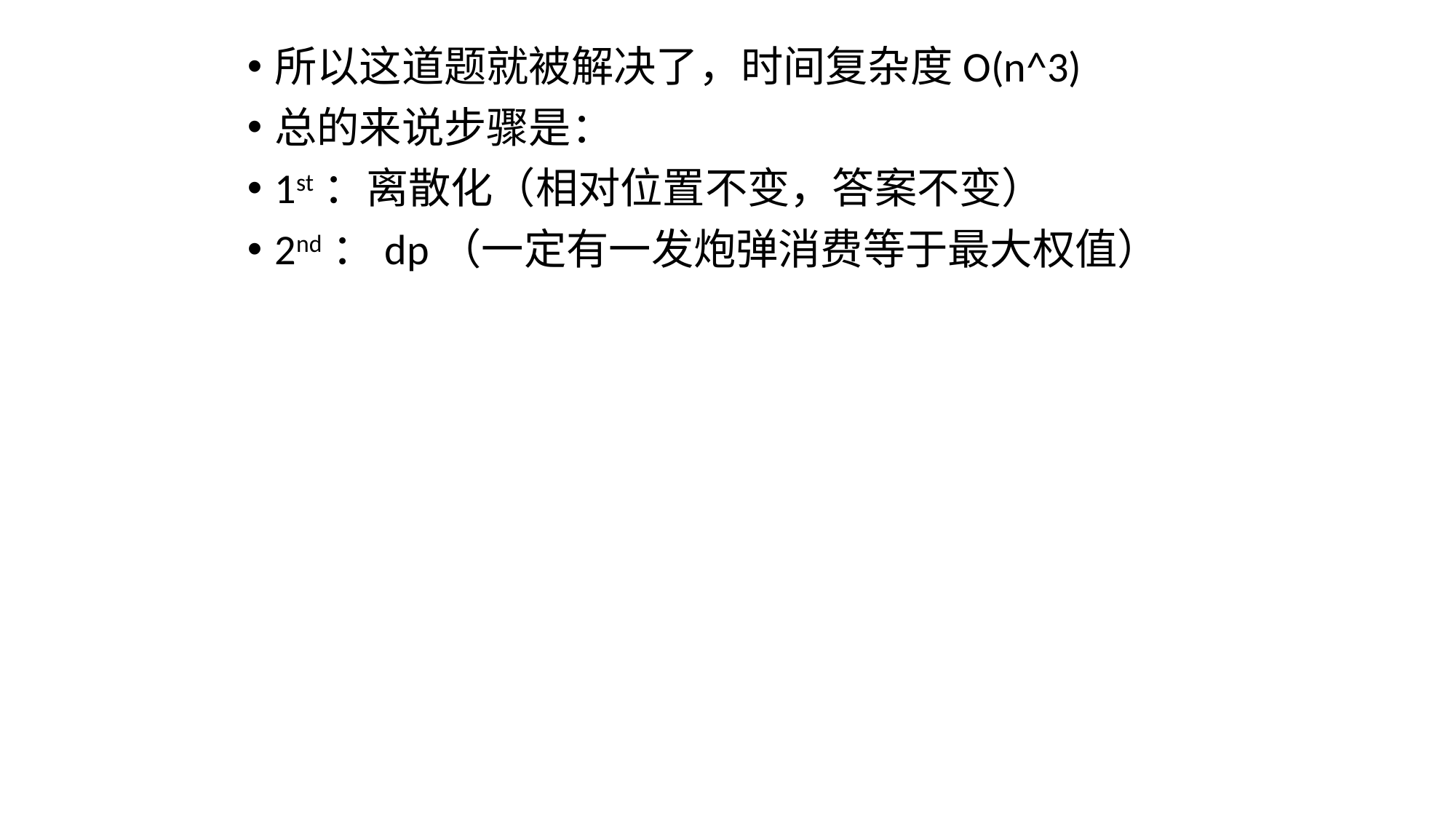

所以这道题就被解决了，时间复杂度O(n^3)
总的来说步骤是：
1st：离散化（相对位置不变，答案不变）
2nd：dp（一定有一发炮弹消费等于最大权值）